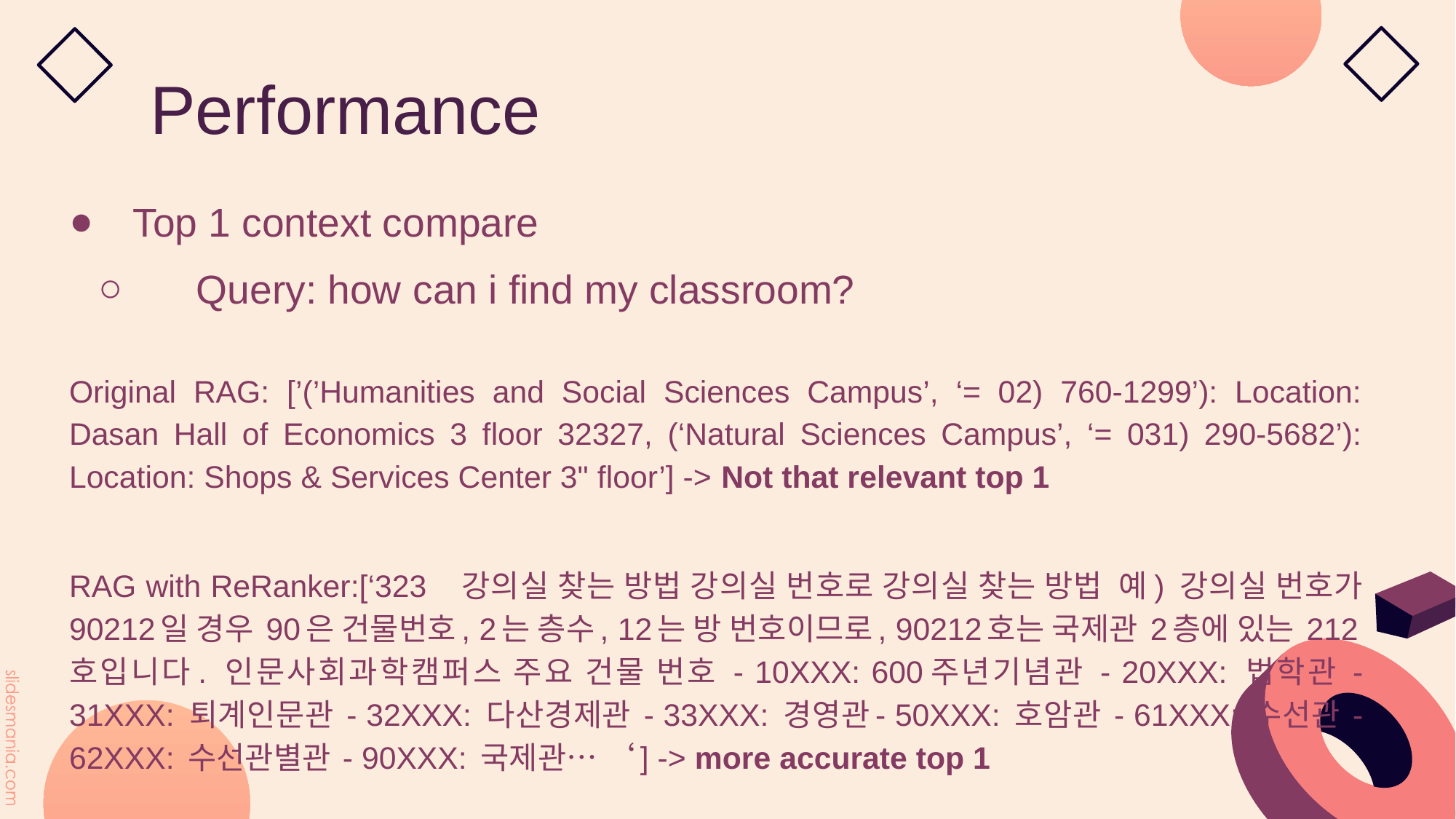

# Performance
Top 1 context compare
Query: how can i find my classroom?

Original RAG: [’(’Humanities and Social Sciences Campus’, ‘= 02) 760-1299’): Location: Dasan Hall of Economics 3 floor 32327, (‘Natural Sciences Campus’, ‘= 031) 290-5682’): Location: Shops & Services Center 3" floor’] -> Not that relevant top 1

RAG with ReRanker:[‘323   강의실 찾는 방법 강의실 번호로 강의실 찾는 방법  예) 강의실 번호가 90212일 경우 90은 건물번호, 2는 층수, 12는 방 번호이므로, 90212호는 국제관 2층에 있는 212호입니다. 인문사회과학캠퍼스 주요 건물 번호 - 10XXX: 600주년기념관 - 20XXX: 법학관 - 31XXX: 퇴계인문관 - 32XXX: 다산경제관 - 33XXX: 경영관- 50XXX: 호암관 - 61XXX: 수선관 - 62XXX: 수선관별관 - 90XXX: 국제관… ‘] -> more accurate top 1